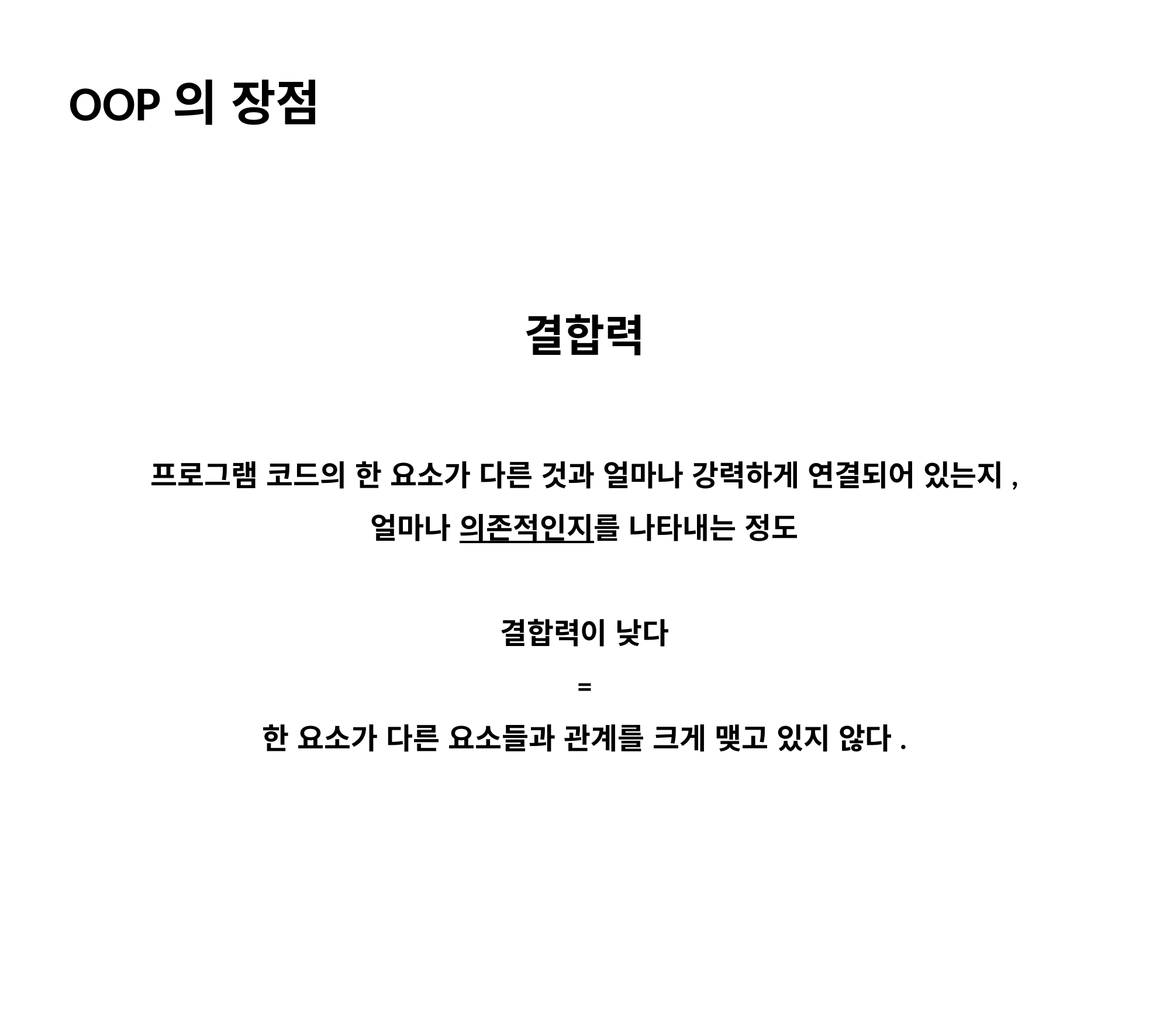

OOP의 장점
결합력

프로그램 코드의 한 요소가 다른 것과 얼마나 강력하게 연결되어 있는지,
얼마나 의존적인지를 나타내는 정도

결합력이 낮다
=
한 요소가 다른 요소들과 관계를 크게 맺고 있지 않다.